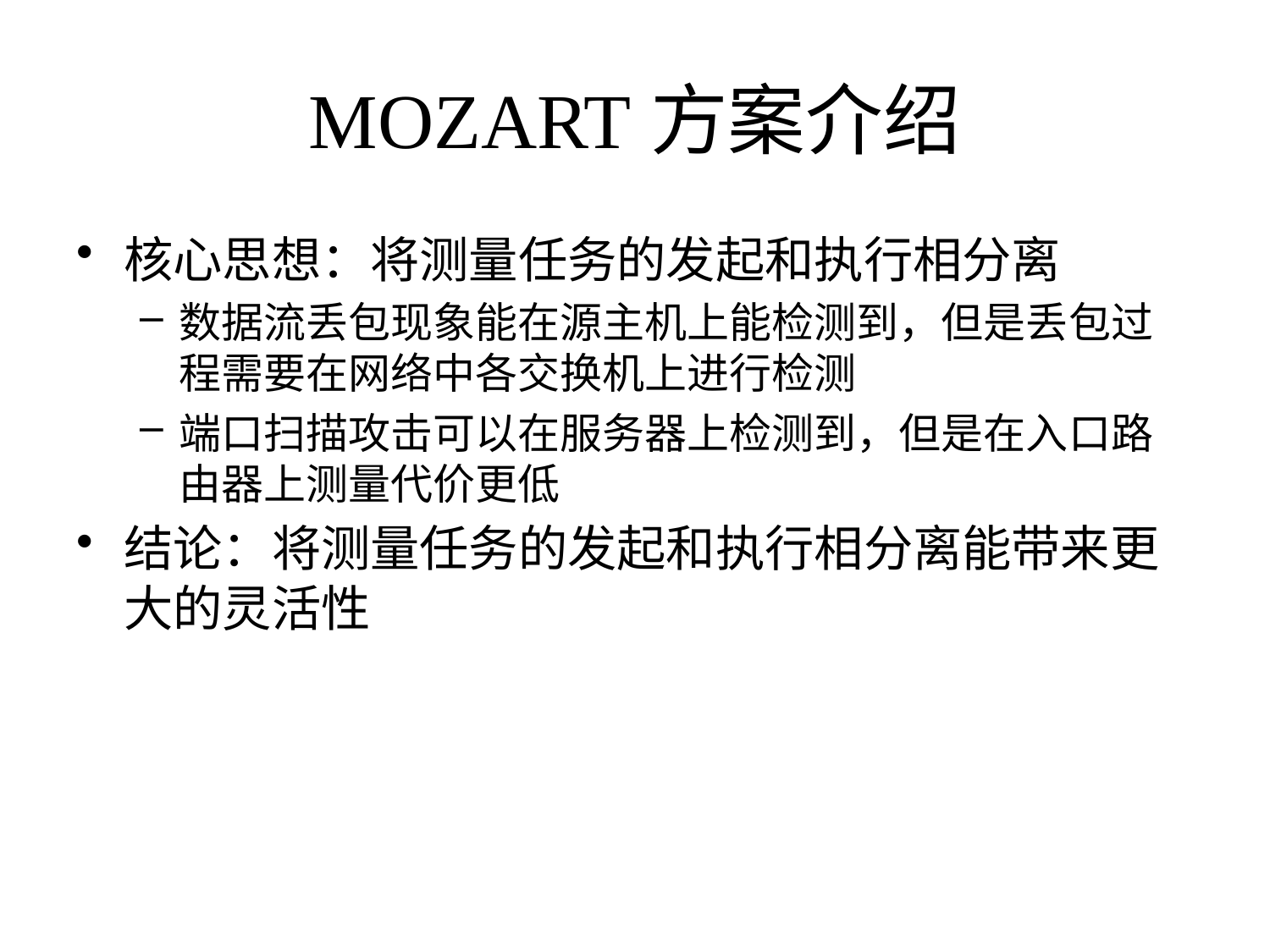

# MOZART方案介绍
核心思想：将测量任务的发起和执行相分离
数据流丢包现象能在源主机上能检测到，但是丢包过程需要在网络中各交换机上进行检测
端口扫描攻击可以在服务器上检测到，但是在入口路由器上测量代价更低
结论：将测量任务的发起和执行相分离能带来更大的灵活性